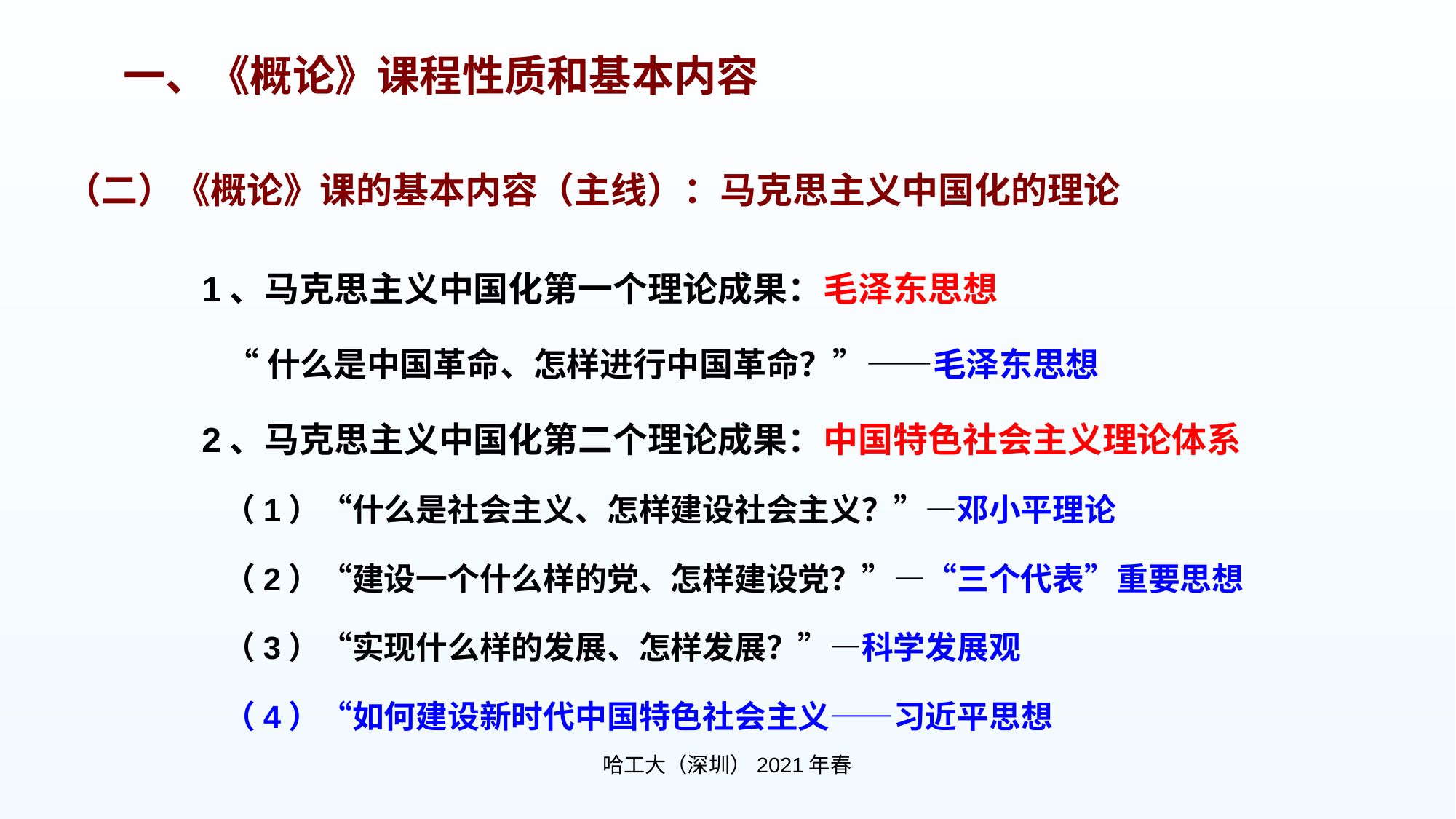

一、《概论》课程性质和基本内容
（二）《概论》课的基本内容（主线）：马克思主义中国化的理论
1、马克思主义中国化第一个理论成果：毛泽东思想
   “什么是中国革命、怎样进行中国革命？”——毛泽东思想
2、马克思主义中国化第二个理论成果：中国特色社会主义理论体系
  （1）“什么是社会主义、怎样建设社会主义？”—邓小平理论
  （2）“建设一个什么样的党、怎样建设党？”—“三个代表”重要思想
  （3）“实现什么样的发展、怎样发展？”—科学发展观
  （4）“如何建设新时代中国特色社会主义——习近平思想
哈工大（深圳）2021年春
10